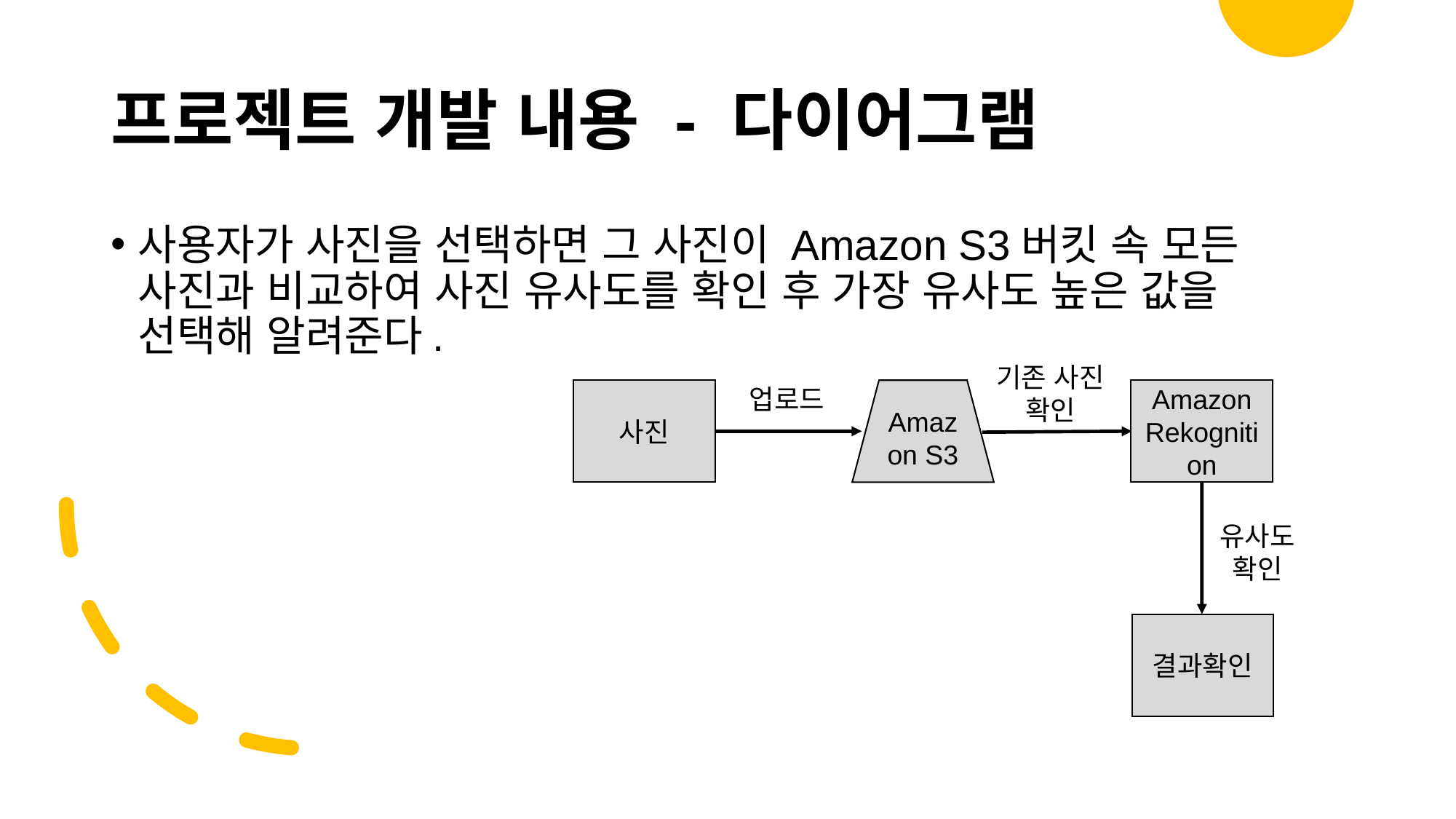

# 프로젝트 개발 내용 - 다이어그램
사용자가 사진을 선택하면 그 사진이 Amazon S3버킷 속 모든 사진과 비교하여 사진 유사도를 확인 후 가장 유사도 높은 값을 선택해 알려준다.

기존 사진
확인
업로드
사진
Amazon S3
Amazon
Rekognition
유사도확인
결과확인